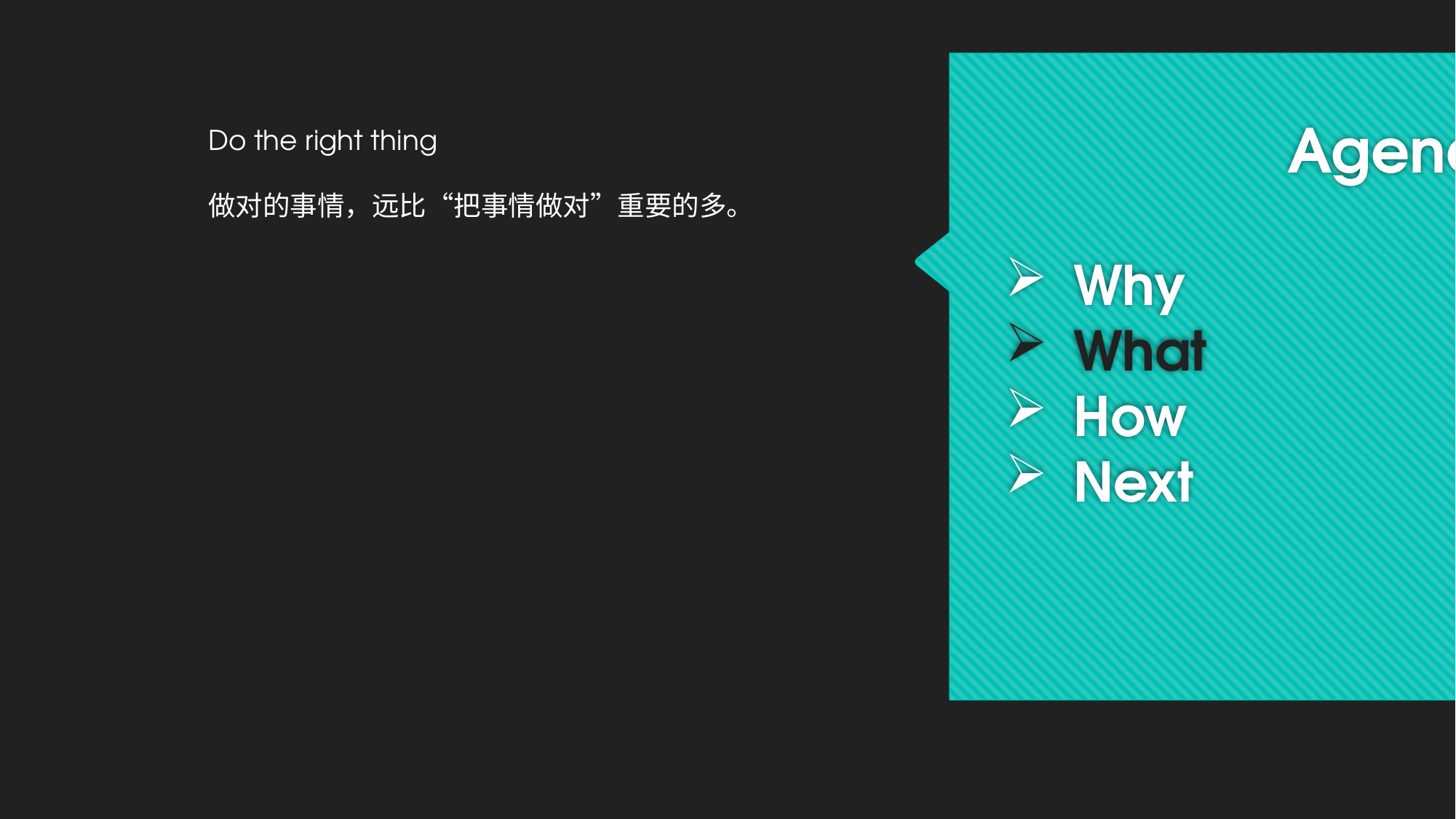

# Agenda：
Why
What
How
Next
Do the right thing

做对的事情，远比“把事情做对”重要的多。